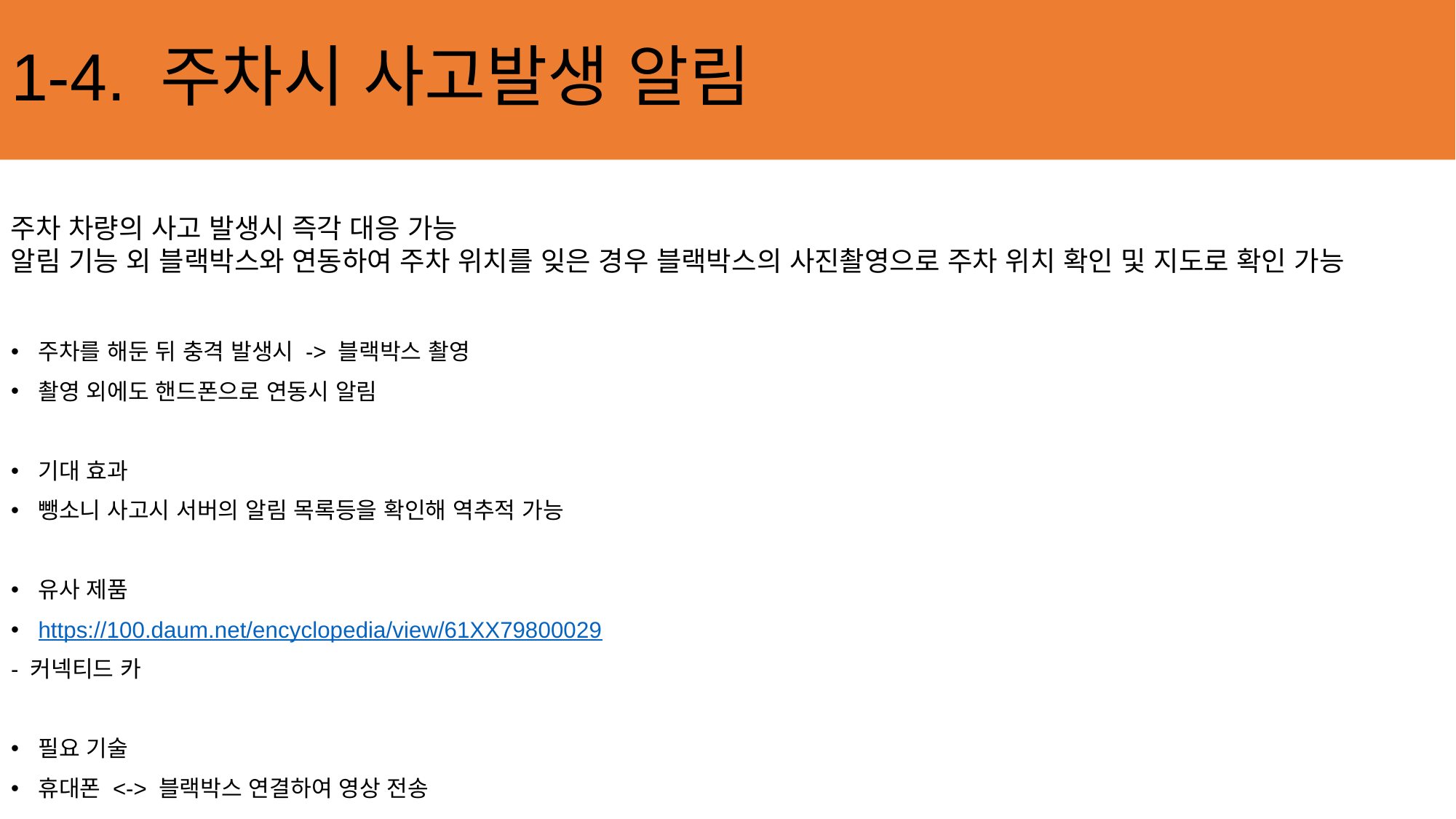

# 1-4. 주차시 사고발생 알림
주차 차량의 사고 발생시 즉각 대응 가능
알림 기능 외 블랙박스와 연동하여 주차 위치를 잊은 경우 블랙박스의 사진촬영으로 주차 위치 확인 및 지도로 확인 가능
주차를 해둔 뒤 충격 발생시 -> 블랙박스 촬영
촬영 외에도 핸드폰으로 연동시 알림

기대 효과
뺑소니 사고시 서버의 알림 목록등을 확인해 역추적 가능

유사 제품
https://100.daum.net/encyclopedia/view/61XX79800029
- 커넥티드 카

필요 기술
휴대폰 <-> 블랙박스 연결하여 영상 전송